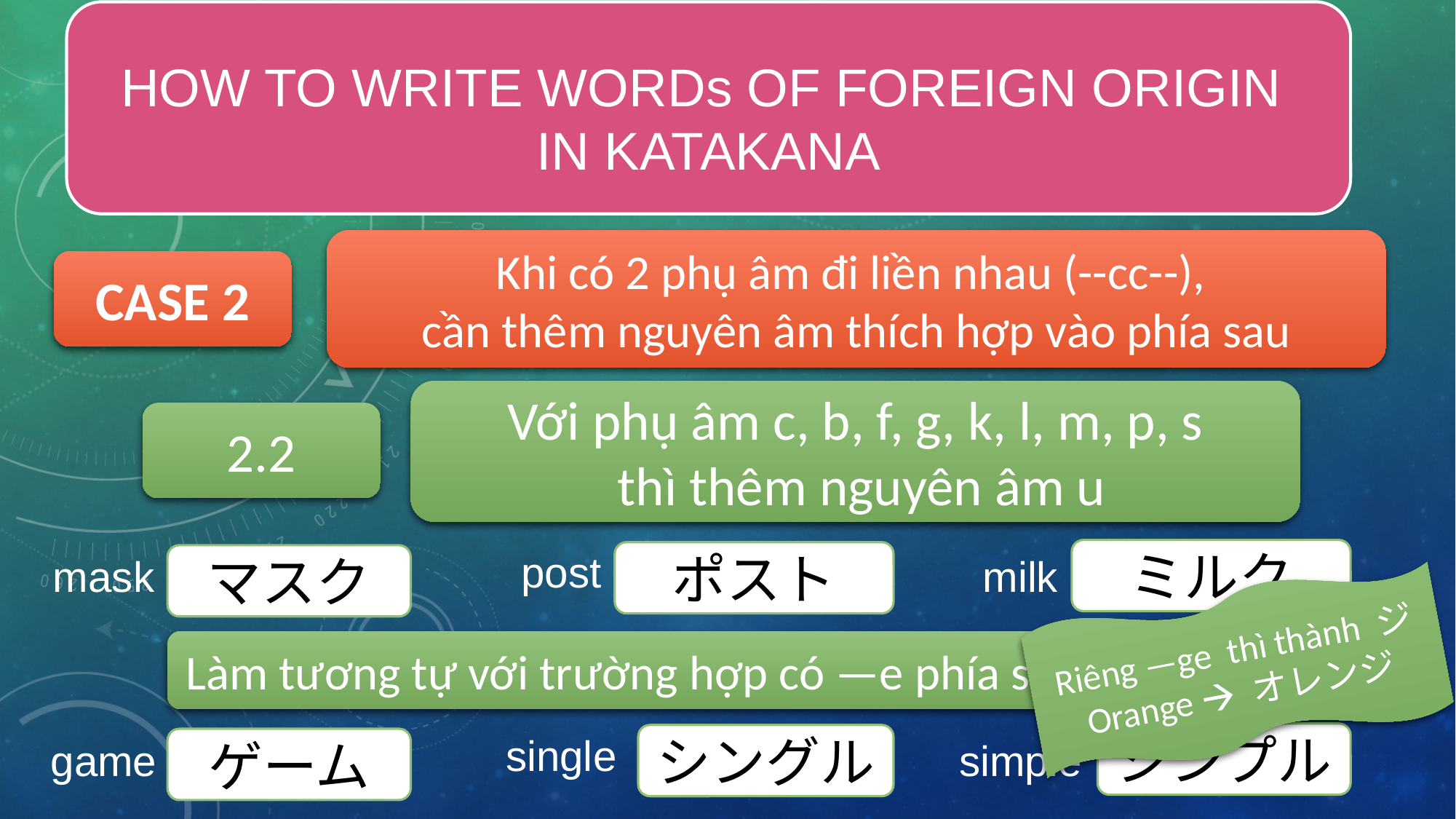

HOW TO WRITE WORDs OF FOREIGN ORIGIN
IN KATAKANA

Khi có 2 phụ âm đi liền nhau (--cc--),
cần thêm nguyên âm thích hợp vào phía sau
CASE 2
Với phụ âm c, b, f, g, k, l, m, p, s
 thì thêm nguyên âm u
2.2
post
mask
milk
ミルク
ポスト
マスク
Riêng —ge  thì thành ジ
Orange 🡪 オレンジ
Làm tương tự với trường hợp có —e phía sau
single
game
simple
シンプル
シングル
ゲーム